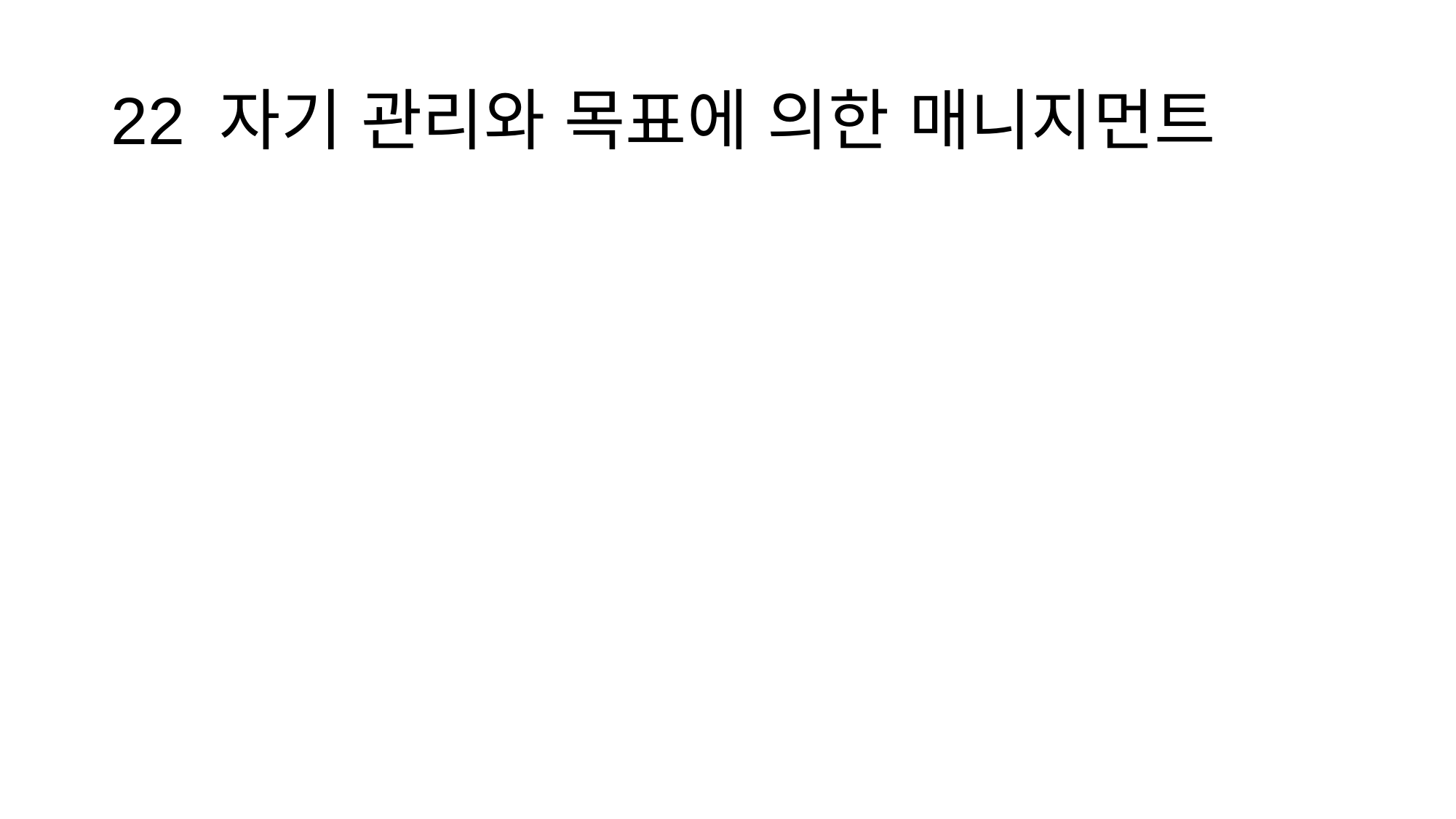

# 22 자기 관리와 목표에 의한 매니지먼트